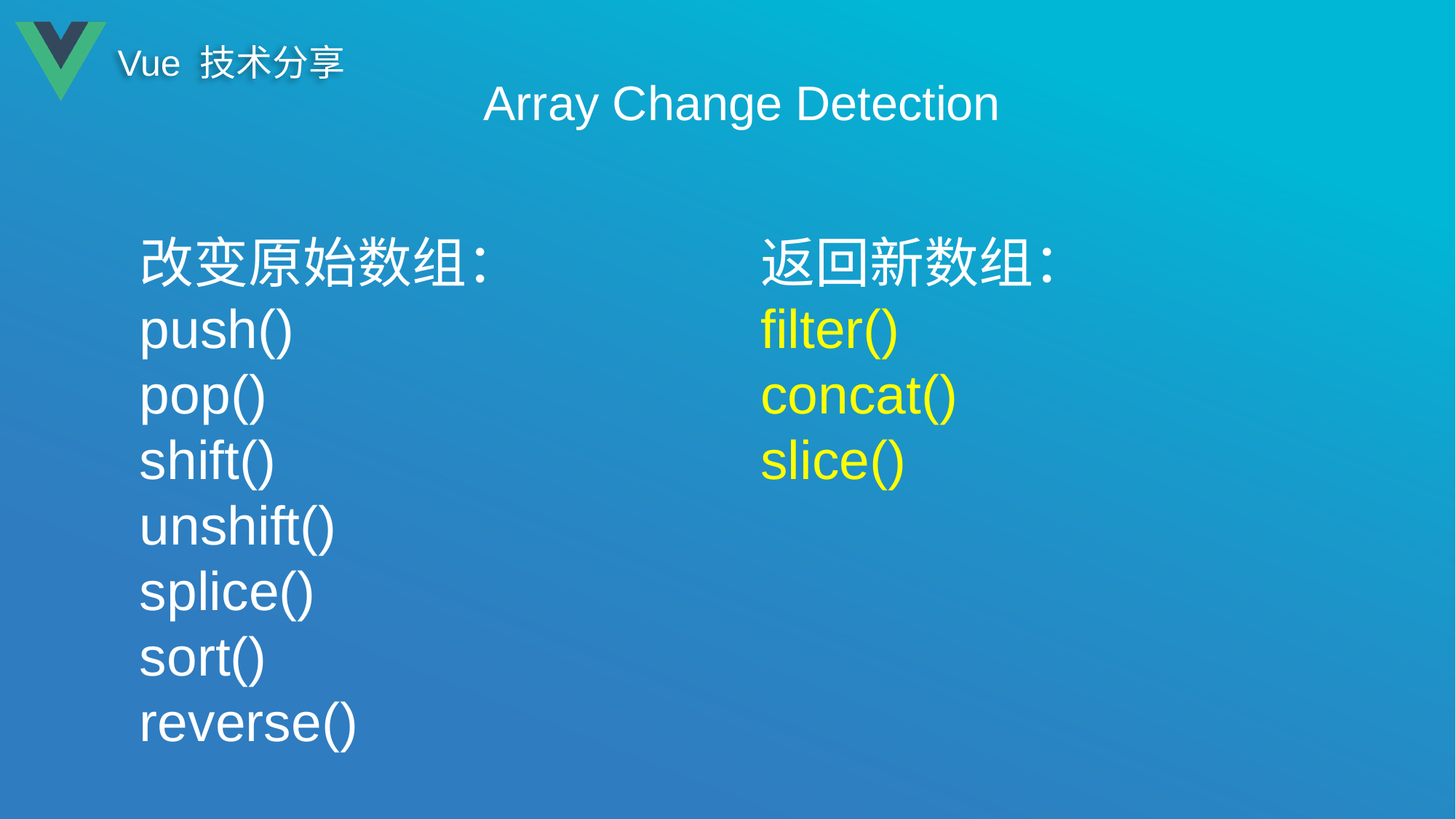

# Array Change Detection
改变原始数组：
push()
pop()
shift()
unshift()
splice()
sort()
reverse()
返回新数组：
filter()
concat()
slice()